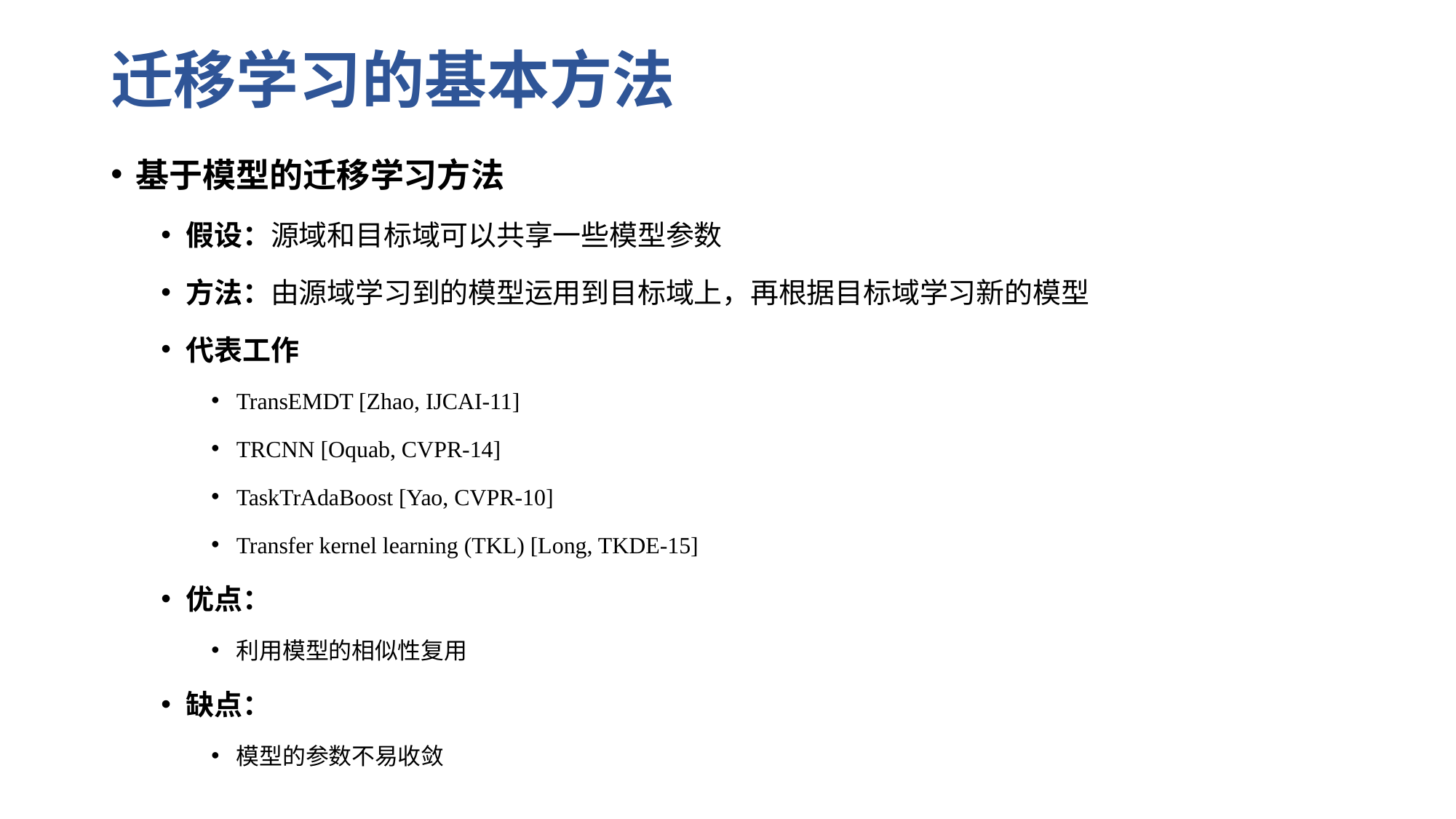

# 迁移学习的基本方法
基于模型的迁移学习方法
假设：源域和目标域可以共享一些模型参数
方法：由源域学习到的模型运用到目标域上，再根据目标域学习新的模型
代表工作
TransEMDT [Zhao, IJCAI-11]
TRCNN [Oquab, CVPR-14]
TaskTrAdaBoost [Yao, CVPR-10]
Transfer kernel learning (TKL) [Long, TKDE-15]
优点：
利用模型的相似性复用
缺点：
模型的参数不易收敛